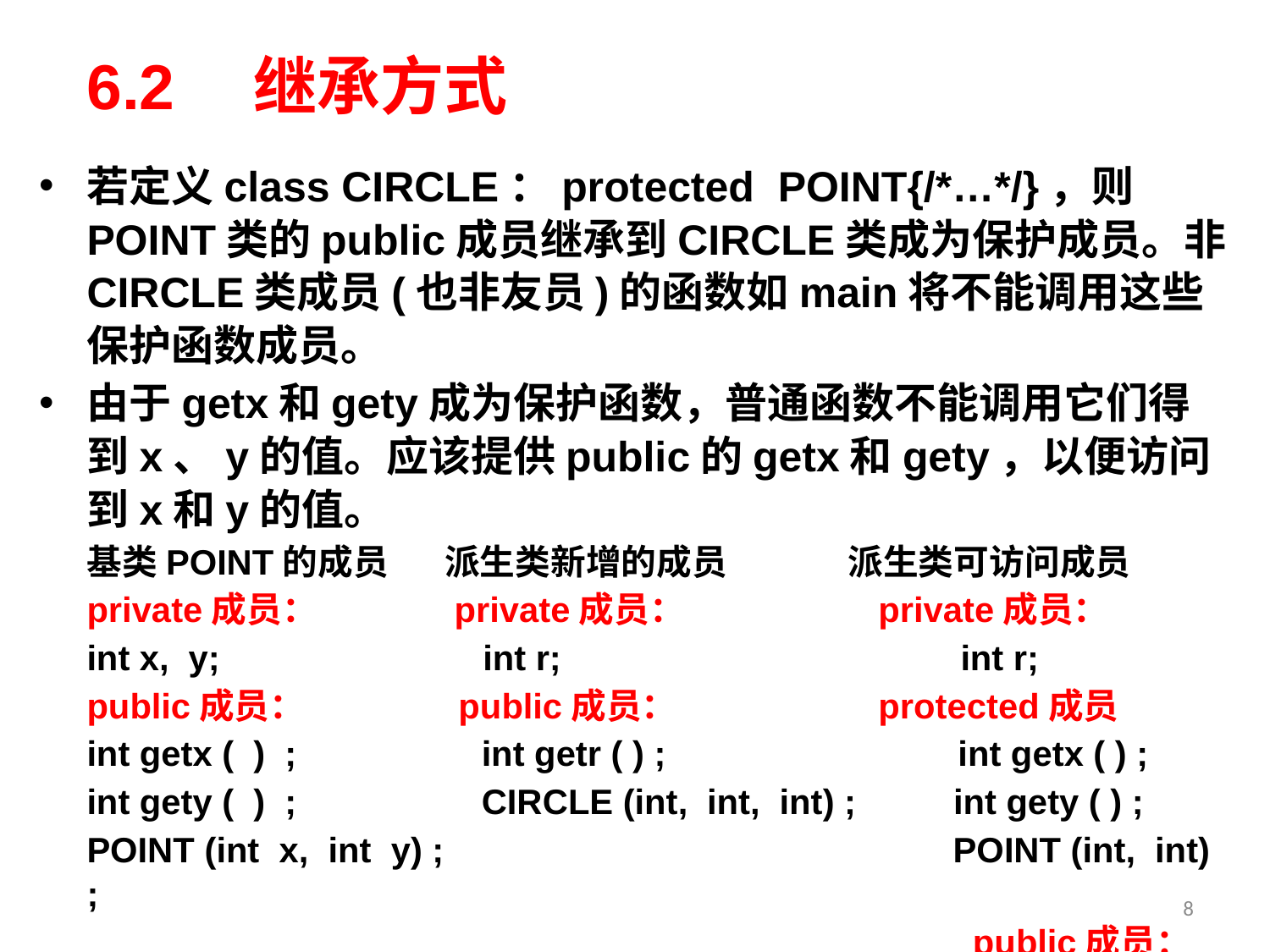

# 6.2　继承方式
若定义class CIRCLE：protected  POINT{/*…*/}，则POINT类的public成员继承到CIRCLE类成为保护成员。非CIRCLE类成员(也非友员)的函数如main将不能调用这些保护函数成员。
由于getx和gety成为保护函数，普通函数不能调用它们得到x、y的值。应该提供public的getx和gety，以便访问到x和y的值。
	基类POINT的成员       派生类新增的成员               派生类可访问成员
	private成员：                private成员：                       private成员：
	int x,  y;                           int r;                                         int r;
	public成员：                  public成员：                        protected成员
	int getx (  )  ;                   int getr ( ) ;                              int getx ( ) ;
	int gety (  )  ;                   CIRCLE (int,  int,  int) ;          int gety ( ) ;
	POINT (int  x,  int  y) ;                                                    POINT (int,  int)   ;
	                                                                                           public成员：
 	                                                                                           int getr ( )   ;
					                                     CIRCLE (int,  int ,  int) ;
8